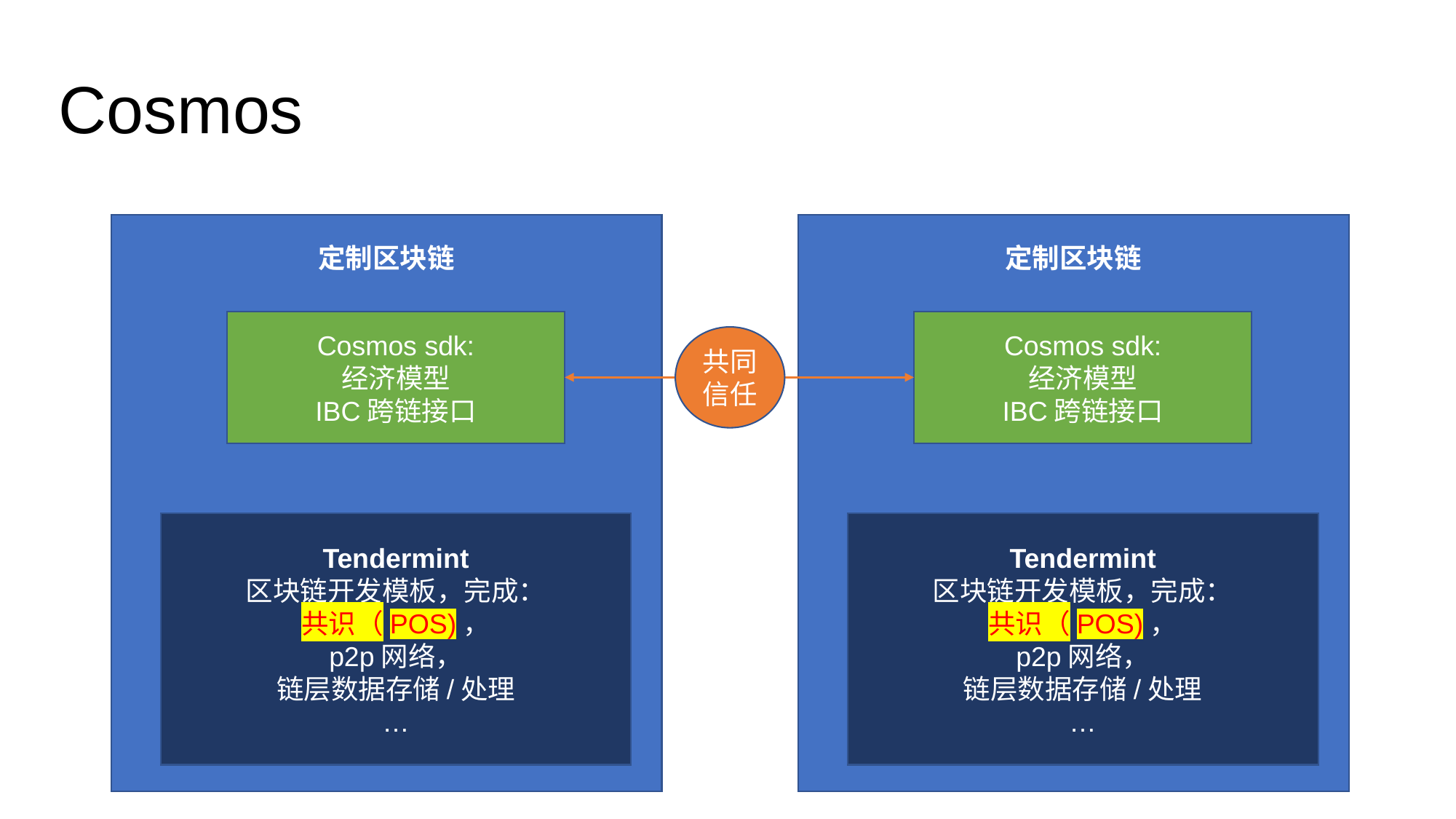

# Cosmos

定制区块链

定制区块链

Cosmos sdk:
经济模型
IBC跨链接口
Cosmos sdk:
经济模型
IBC跨链接口
共同信任
Tendermint
区块链开发模板，完成：
共识（POS)，
p2p网络，
链层数据存储/处理
…
Tendermint
区块链开发模板，完成：
共识（POS)，
p2p网络，
链层数据存储/处理
…